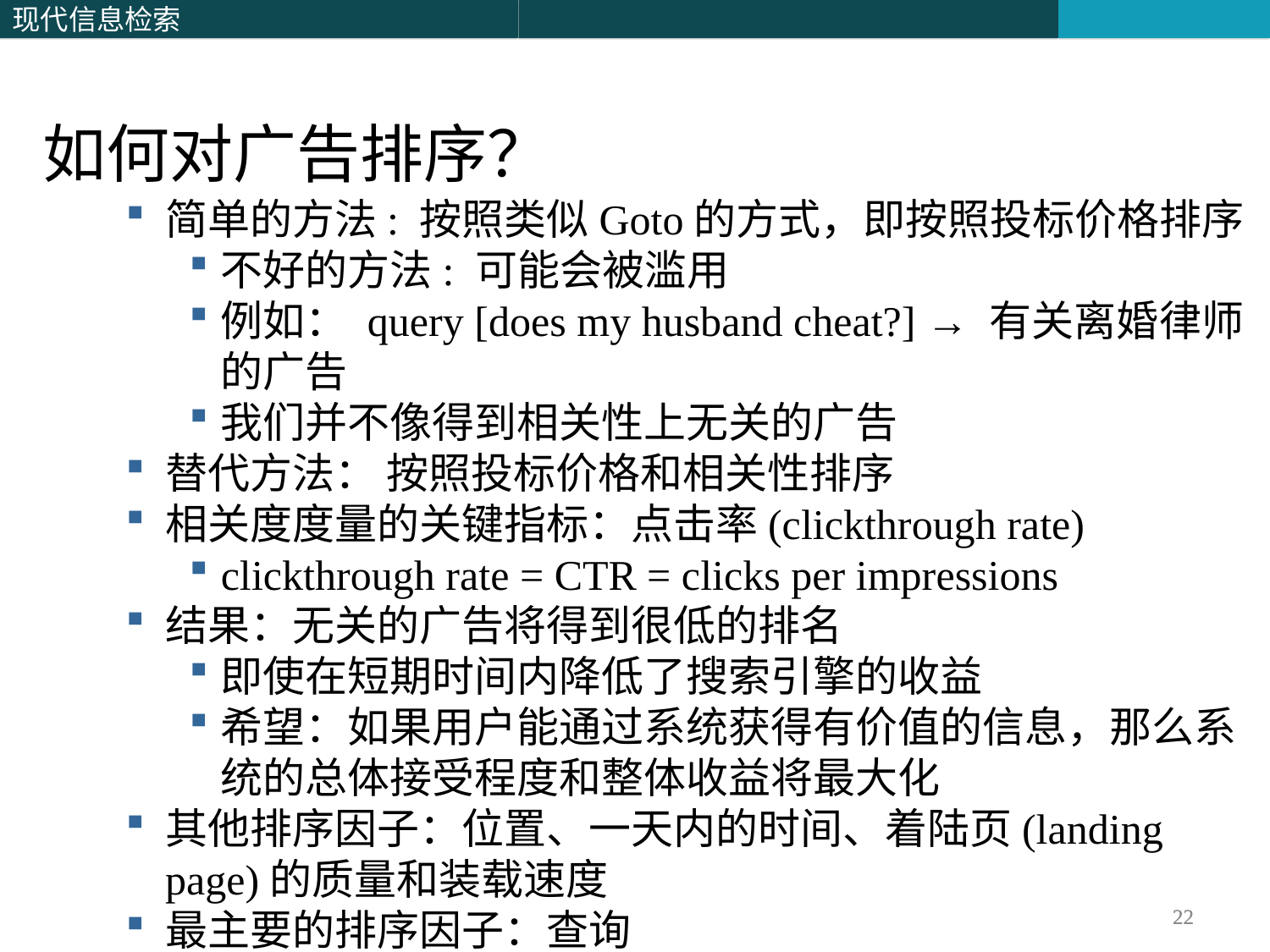

如何对广告排序？
简单的方法: 按照类似Goto的方式，即按照投标价格排序
不好的方法: 可能会被滥用
例如： query [does my husband cheat?] → 有关离婚律师的广告
我们并不像得到相关性上无关的广告
替代方法： 按照投标价格和相关性排序
相关度度量的关键指标：点击率(clickthrough rate)
clickthrough rate = CTR = clicks per impressions
结果：无关的广告将得到很低的排名
即使在短期时间内降低了搜索引擎的收益
希望：如果用户能通过系统获得有价值的信息，那么系统的总体接受程度和整体收益将最大化
其他排序因子：位置、一天内的时间、着陆页(landing page)的质量和装载速度
最主要的排序因子：查询
22
22